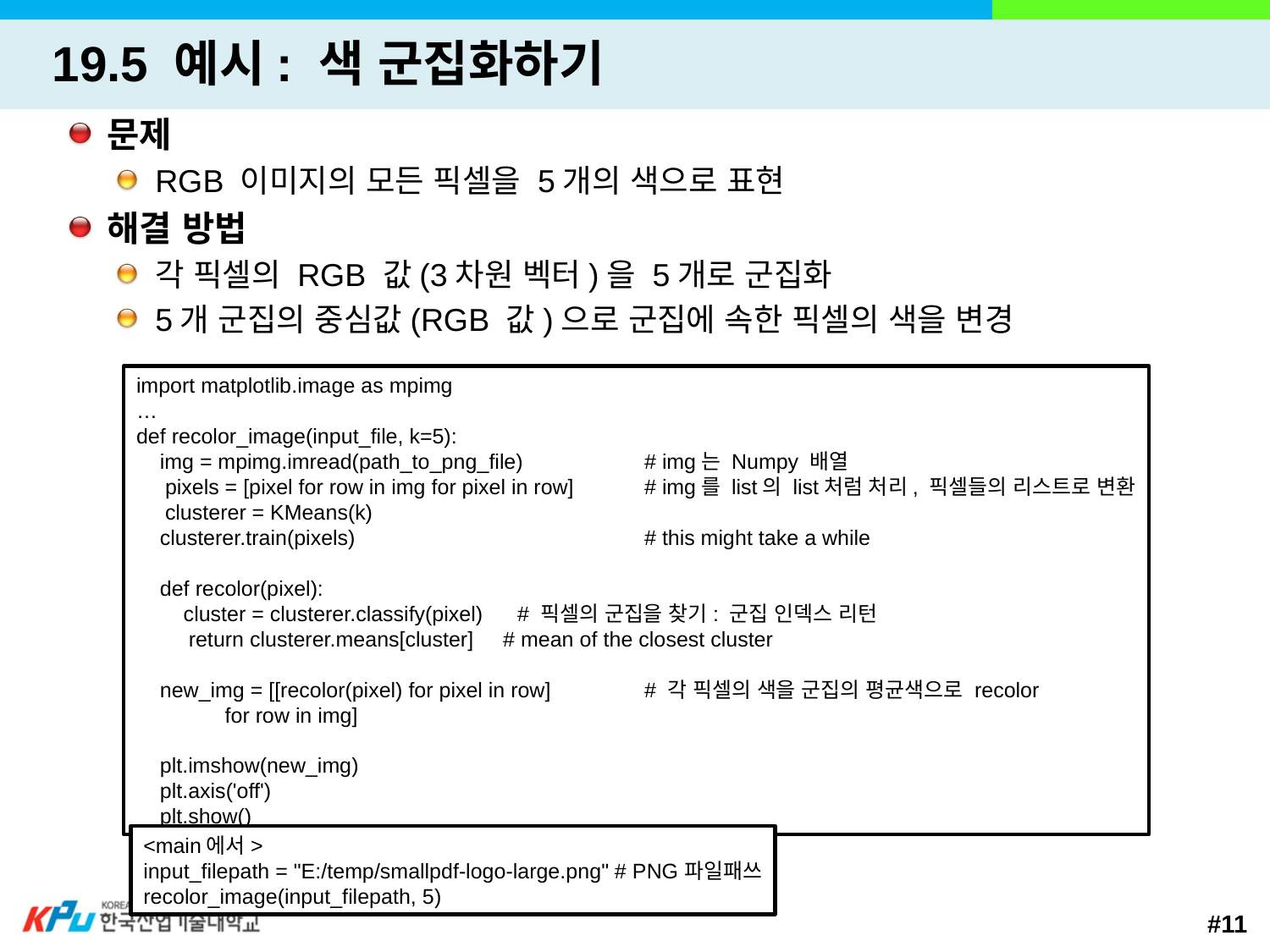

# 19.5 예시: 색 군집화하기
문제
RGB 이미지의 모든 픽셀을 5개의 색으로 표현
해결 방법
각 픽셀의 RGB 값(3차원 벡터)을 5개로 군집화
5개 군집의 중심값(RGB 값)으로 군집에 속한 픽셀의 색을 변경

import matplotlib.image as mpimg
…
def recolor_image(input_file, k=5):
    img = mpimg.imread(path_to_png_file) 	# img는 Numpy 배열
    pixels = [pixel for row in img for pixel in row] 	# img를 list의 list처럼 처리, 픽셀들의 리스트로 변환
    clusterer = KMeans(k)
    clusterer.train(pixels) 			# this might take a while
    def recolor(pixel):
        cluster = clusterer.classify(pixel) 	# 픽셀의 군집을 찾기: 군집 인덱스 리턴
        return clusterer.means[cluster]     # mean of the closest cluster
    new_img = [[recolor(pixel) for pixel in row]	# 각 픽셀의 색을 군집의 평균색으로 recolor
               for row in img]
    plt.imshow(new_img)
    plt.axis('off')
    plt.show()
<main에서>
input_filepath = "E:/temp/smallpdf-logo-large.png" # PNG파일패쓰
recolor_image(input_filepath, 5)